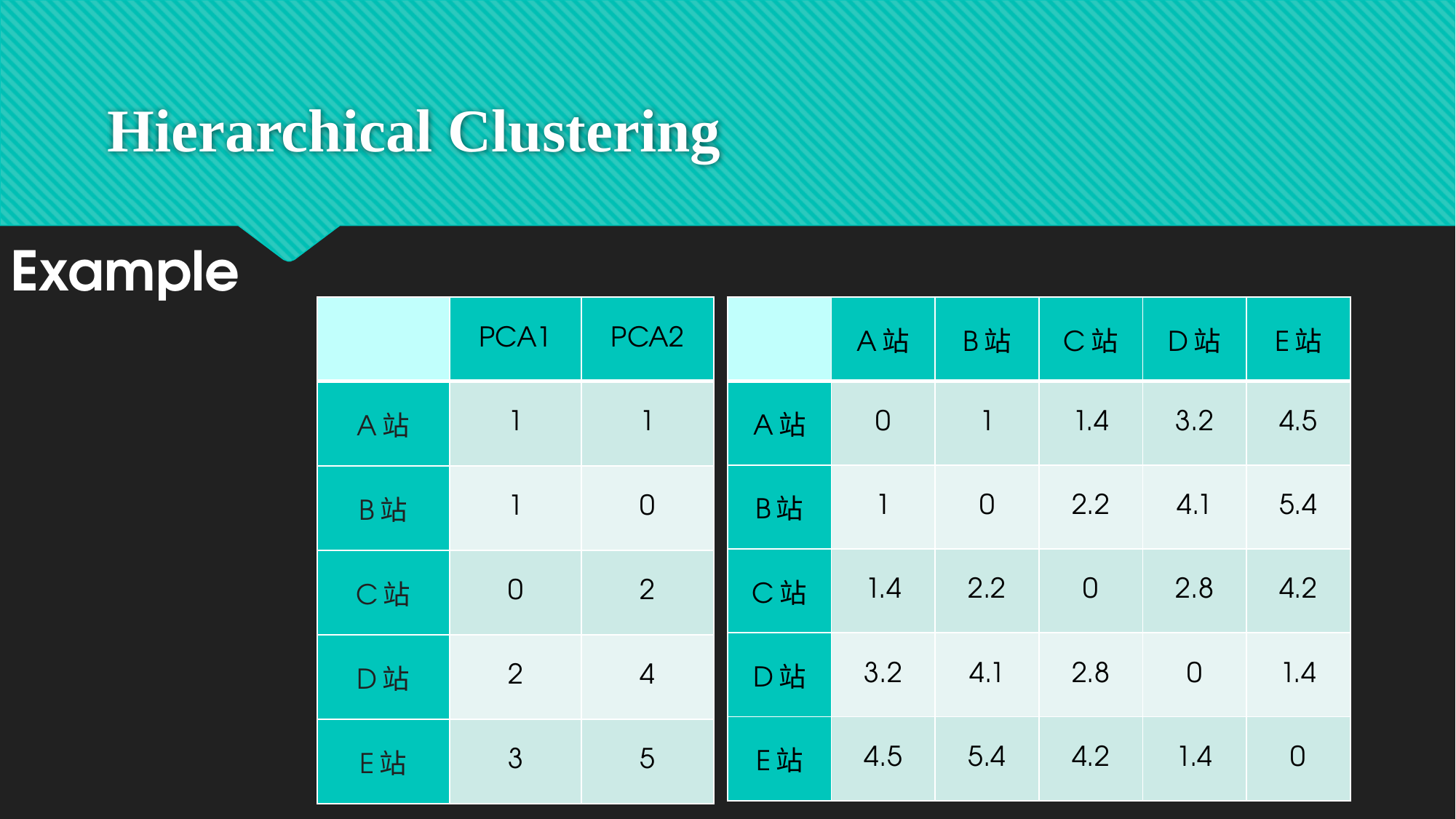

# Hierarchical Clustering
Example
|  | PCA1 | PCA2 |
| --- | --- | --- |
| A站 | 1 | 1 |
| B站 | 1 | 0 |
| C站 | 0 | 2 |
| D站 | 2 | 4 |
| E站 | 3 | 5 |
|  | A站 | B站 | C站 | D站 | E站 |
| --- | --- | --- | --- | --- | --- |
| A站 | 0 | 1 | 1.4 | 3.2 | 4.5 |
| B站 | 1 | 0 | 2.2 | 4.1 | 5.4 |
| C站 | 1.4 | 2.2 | 0 | 2.8 | 4.2 |
| D站 | 3.2 | 4.1 | 2.8 | 0 | 1.4 |
| E站 | 4.5 | 5.4 | 4.2 | 1.4 | 0 |